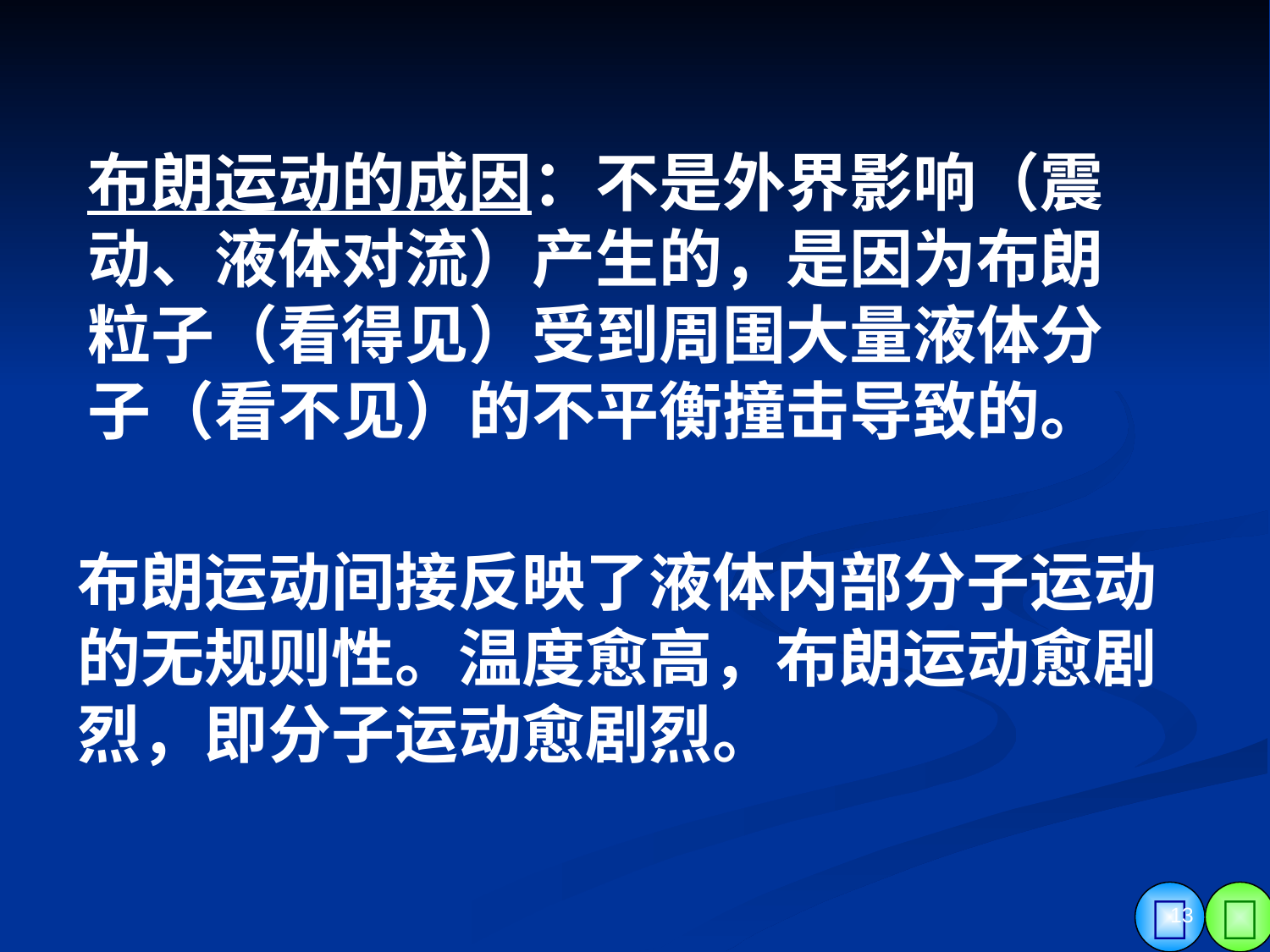

布朗运动的成因：不是外界影响（震动、液体对流）产生的，是因为布朗粒子（看得见）受到周围大量液体分子（看不见）的不平衡撞击导致的。
布朗运动间接反映了液体内部分子运动的无规则性。温度愈高，布朗运动愈剧烈，即分子运动愈剧烈。
13